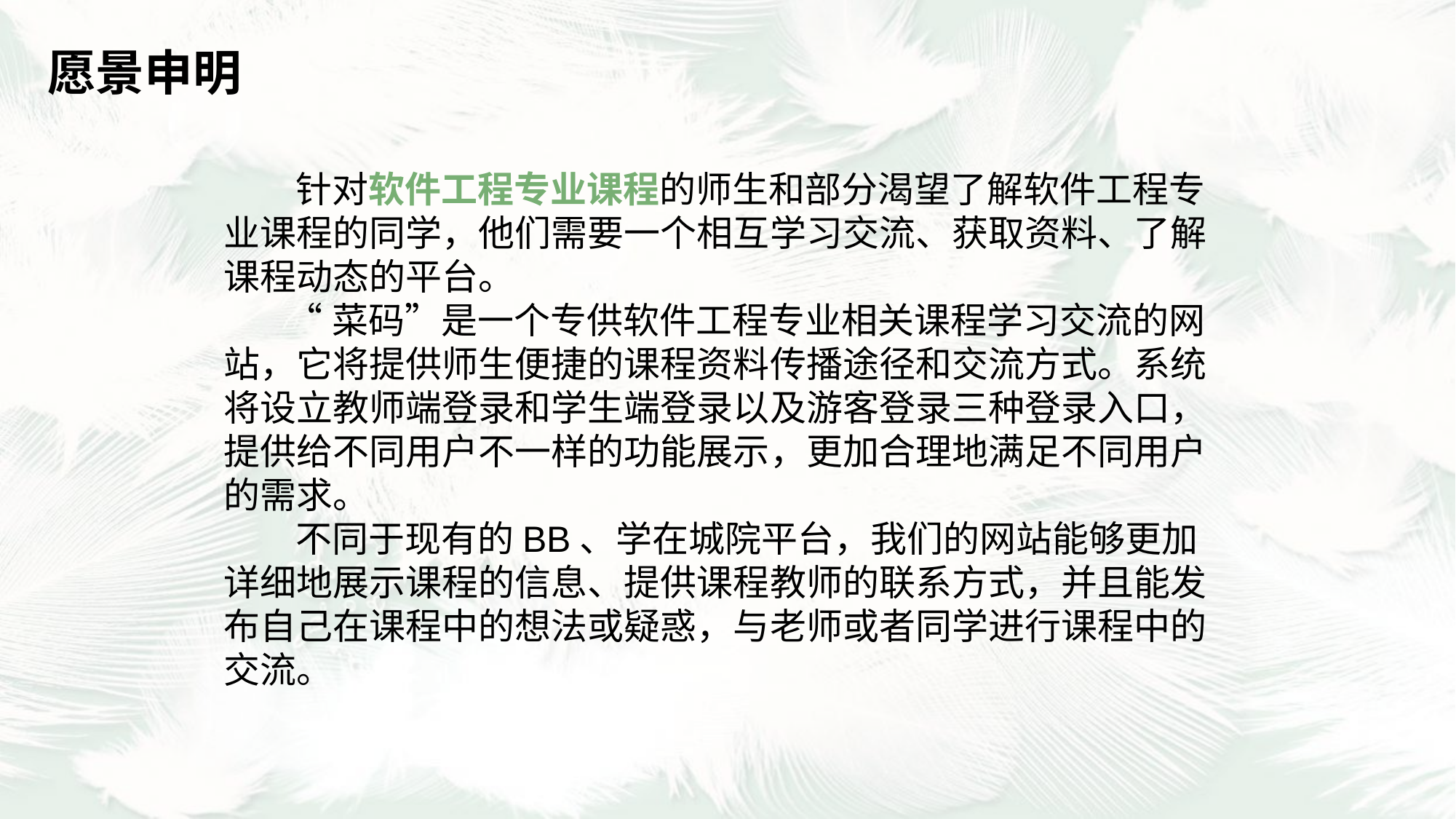

愿景申明
 针对软件工程专业课程的师生和部分渴望了解软件工程专业课程的同学，他们需要一个相互学习交流、获取资料、了解课程动态的平台。
 “菜码”是一个专供软件工程专业相关课程学习交流的网站，它将提供师生便捷的课程资料传播途径和交流方式。系统将设立教师端登录和学生端登录以及游客登录三种登录入口，提供给不同用户不一样的功能展示，更加合理地满足不同用户的需求。
 不同于现有的BB、学在城院平台，我们的网站能够更加详细地展示课程的信息、提供课程教师的联系方式，并且能发布自己在课程中的想法或疑惑，与老师或者同学进行课程中的交流。